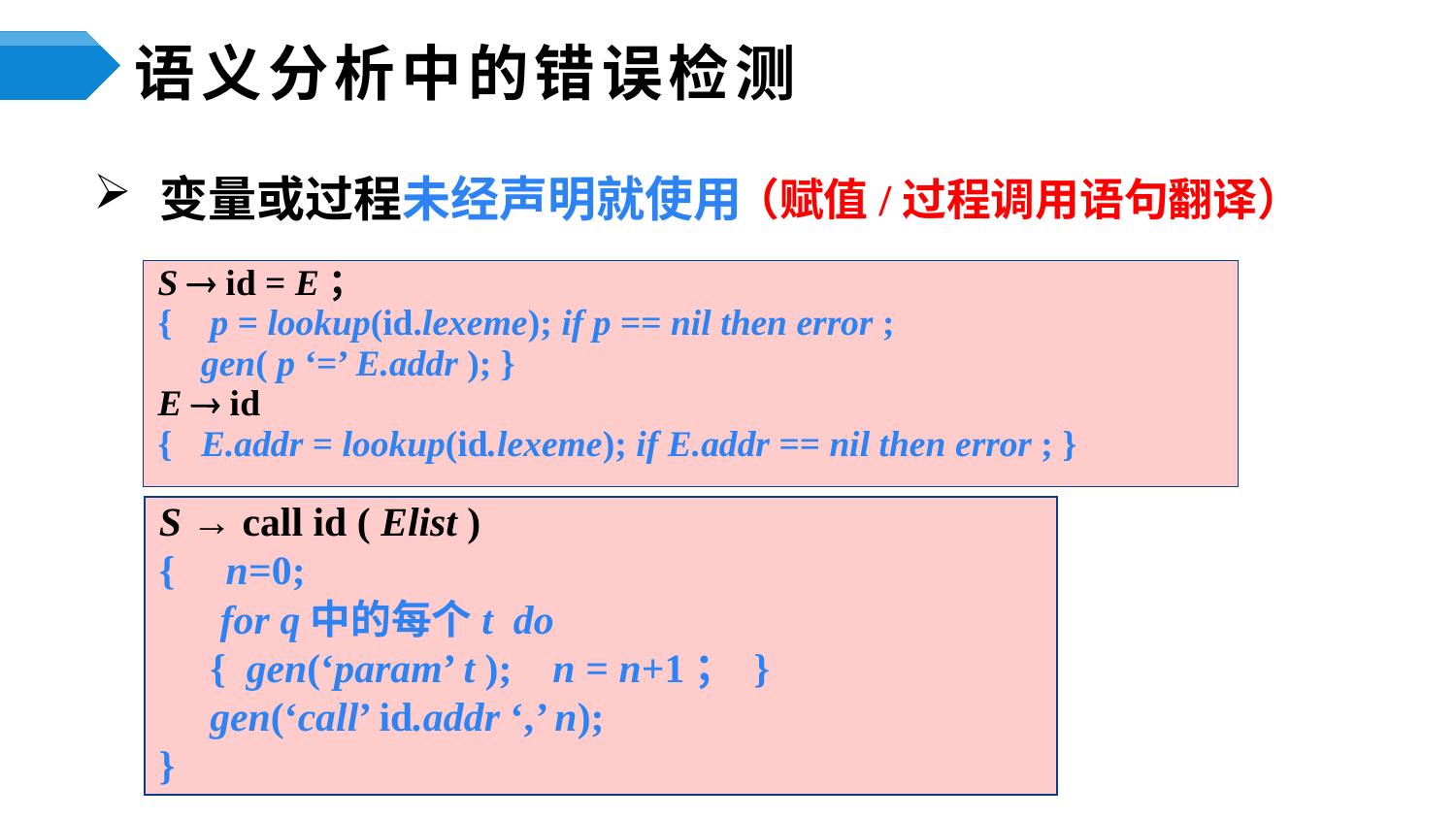

# 语义分析中的错误检测
（赋值/过程调用语句翻译）
 变量或过程未经声明就使用
S → id = E；
{	 p = lookup(id.lexeme); if p == nil then error ;
	gen( p ‘=’ E.addr ); }
E → id
{ 	E.addr = lookup(id.lexeme); if E.addr == nil then error ; }
S → call id ( Elist )
{     n=0;
      for q中的每个t  do
     {  gen(‘param’ t );    n = n+1； }
     gen(‘call’ id.addr ‘,’ n);
}